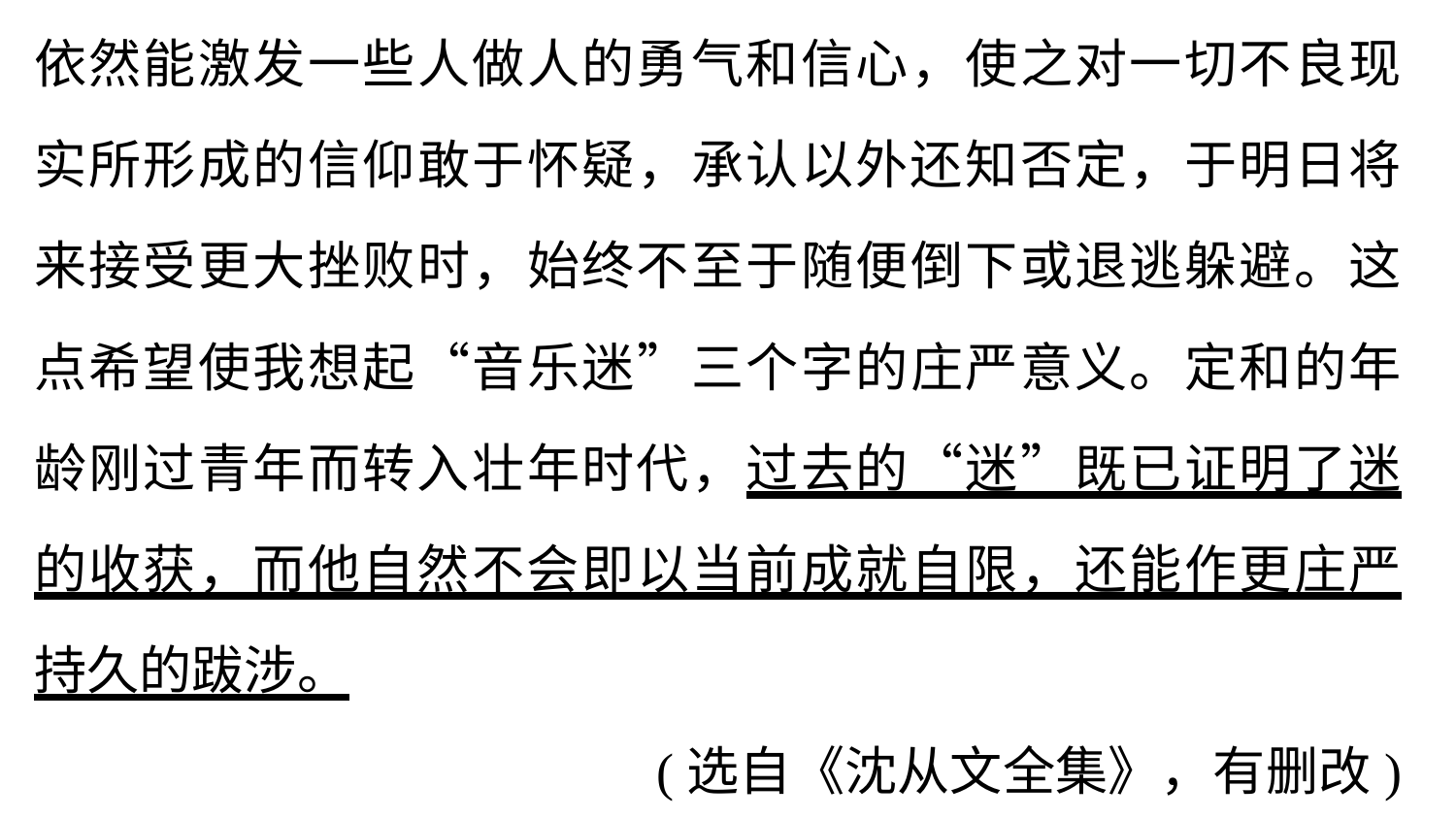

依然能激发一些人做人的勇气和信心，使之对一切不良现实所形成的信仰敢于怀疑，承认以外还知否定，于明日将来接受更大挫败时，始终不至于随便倒下或退逃躲避。这点希望使我想起“音乐迷”三个字的庄严意义。定和的年龄刚过青年而转入壮年时代，过去的“迷”既已证明了迷的收获，而他自然不会即以当前成就自限，还能作更庄严持久的跋涉。
(选自《沈从文全集》，有删改)
注　定和，即张定和，著名作曲家，沈从文夫人张兆和的三弟。